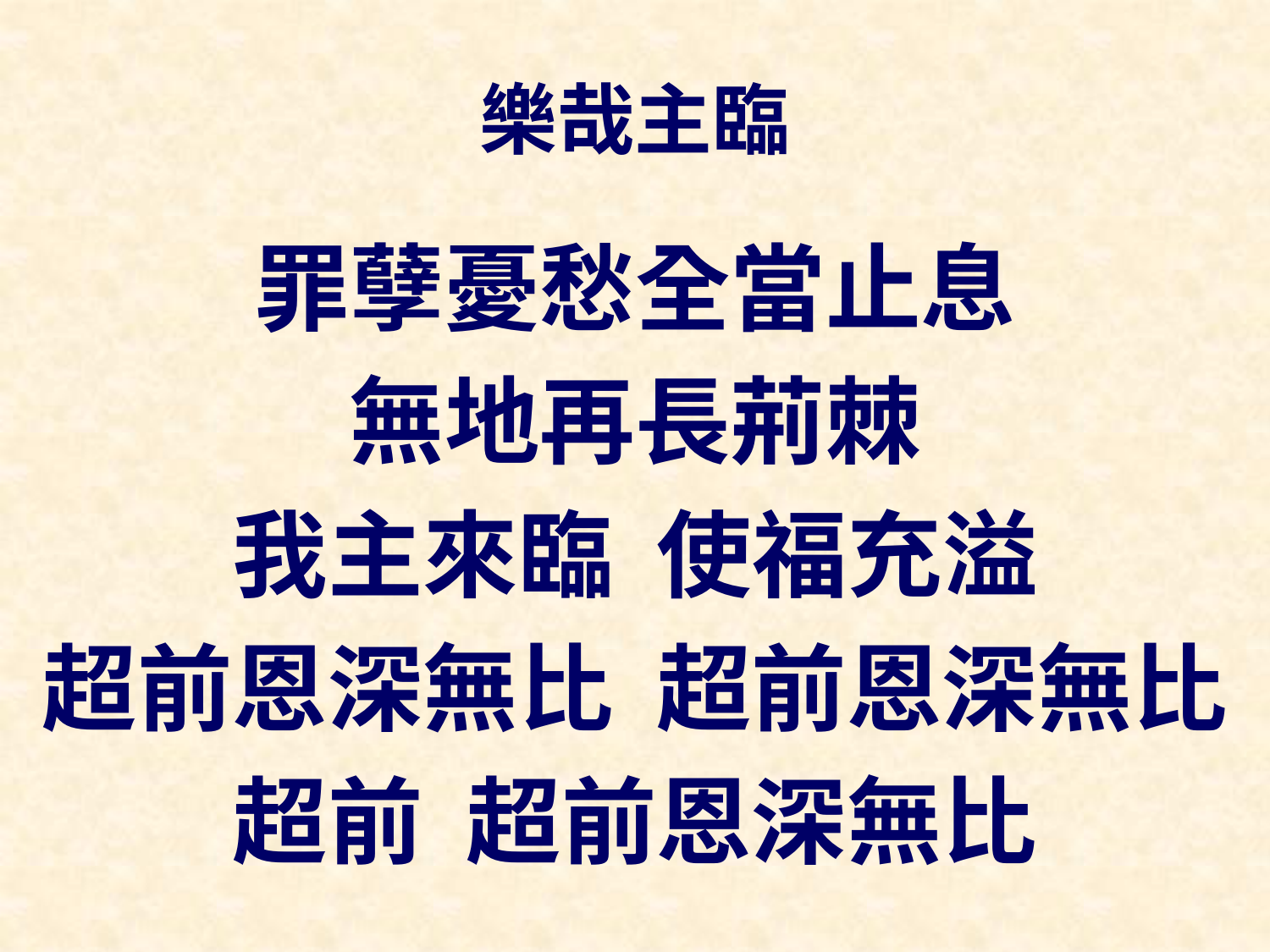

# 樂哉主臨
罪孽憂愁全當止息
無地再長荊棘
我主來臨  使福充溢
超前恩深無比  超前恩深無比
超前  超前恩深無比